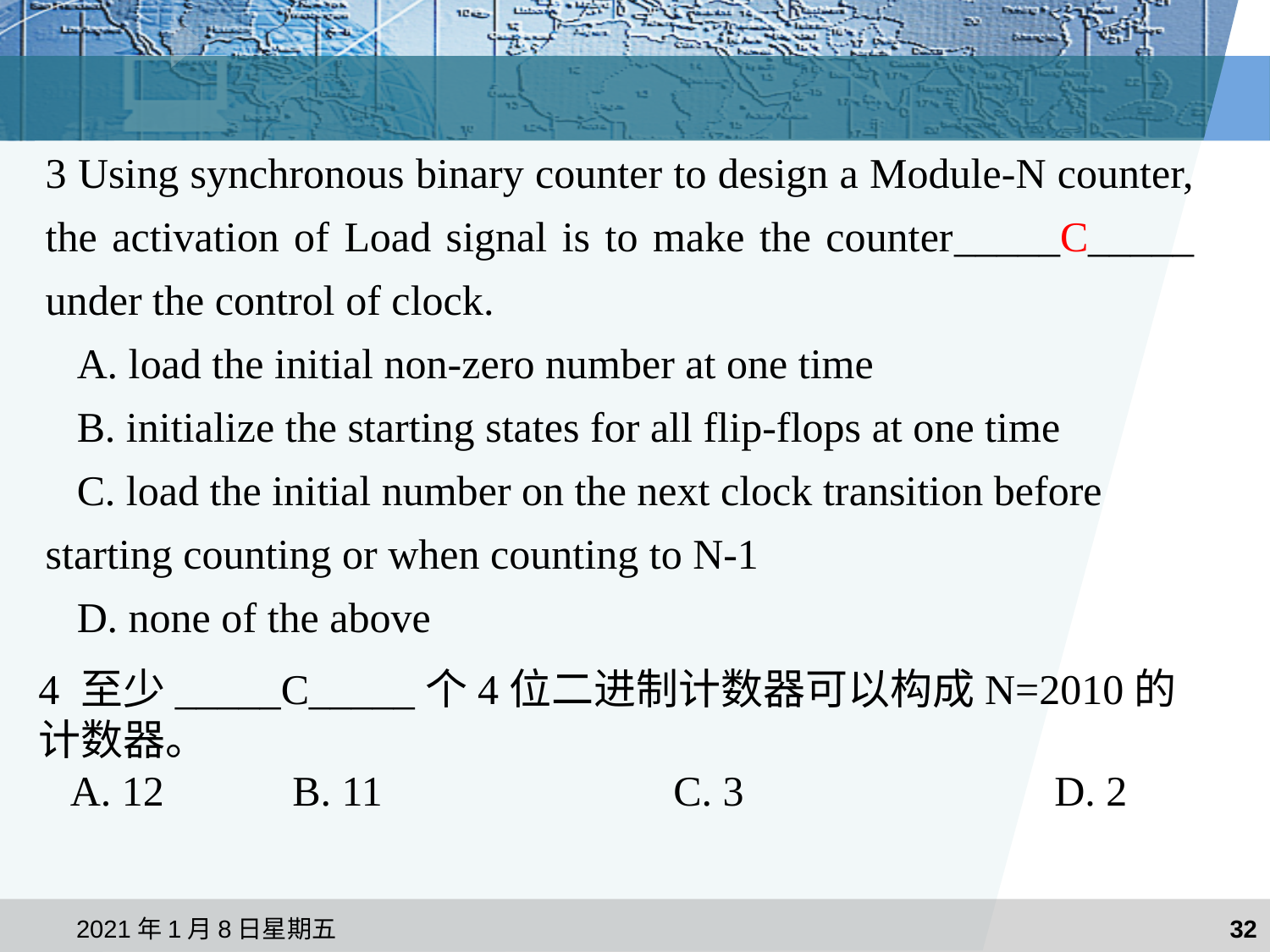

#
3 Using synchronous binary counter to design a Module-N counter, the activation of Load signal is to make the counter_____C_____ under the control of clock.
A. load the initial non-zero number at one time
B. initialize the starting states for all flip-flops at one time
C. load the initial number on the next clock transition before starting counting or when counting to N-1
D. none of the above
4 至少_____C_____个4位二进制计数器可以构成N=2010的计数器。
A. 12		B. 11			C. 3			D. 2
2021年1月8日星期五
32